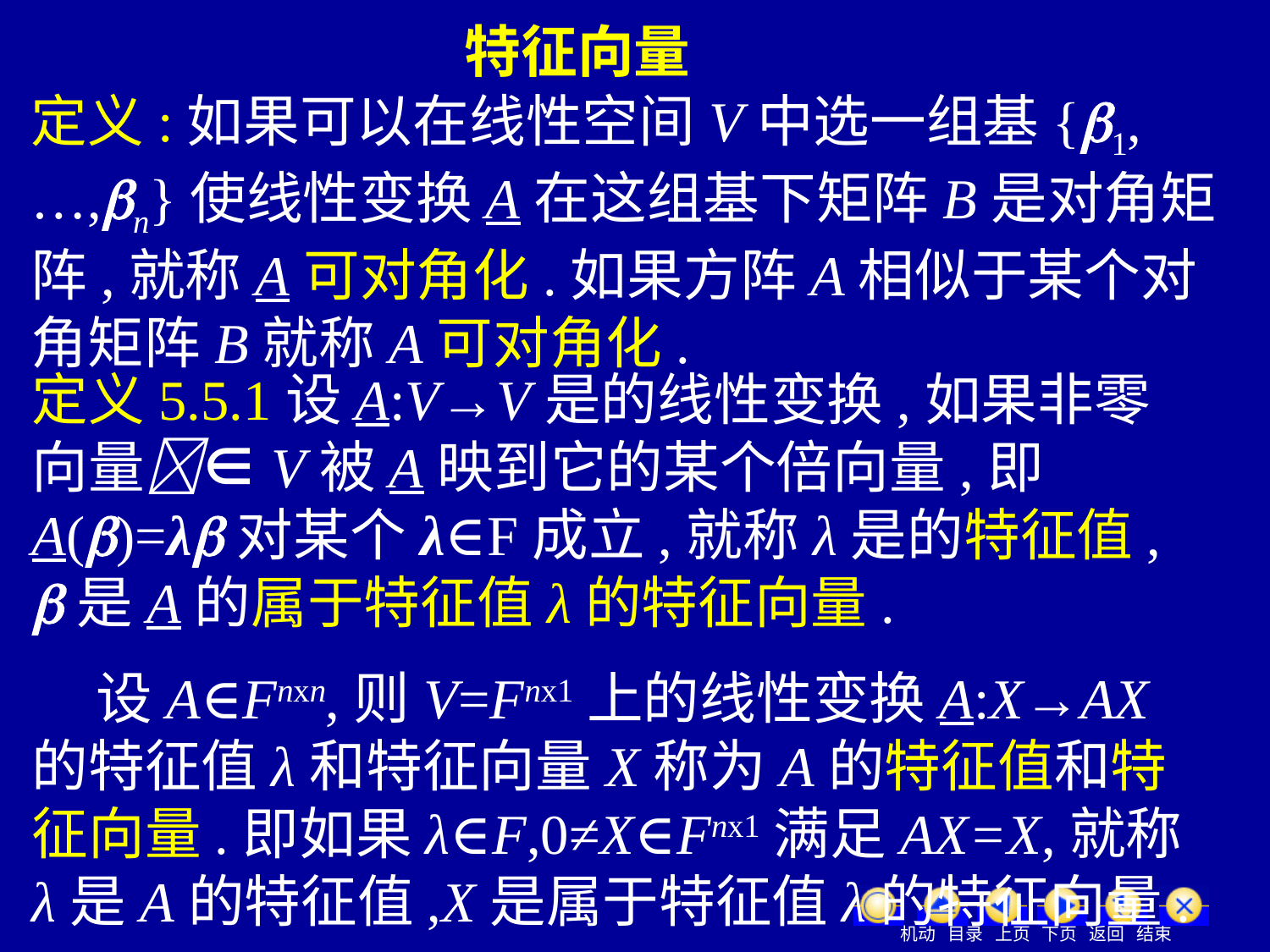

特征向量
定义:如果可以在线性空间V中选一组基{β1,…,βn}使线性变换A在这组基下矩阵B是对角矩阵,就称A可对角化.如果方阵A相似于某个对角矩阵B就称A可对角化.
定义5.5.1设A:V→V是的线性变换,如果非零向量β∈V被A映到它的某个倍向量,即A(β)=λβ对某个λ∈F成立,就称λ是的特征值, β是A的属于特征值λ的特征向量.
    设A∈Fnxn,则V=Fnx1上的线性变换A:X→AX的特征值λ和特征向量X称为A的特征值和特征向量.即如果λ∈F,0≠X∈Fnx1满足AX=X,就称λ是A的特征值,X是属于特征值λ的特征向量.